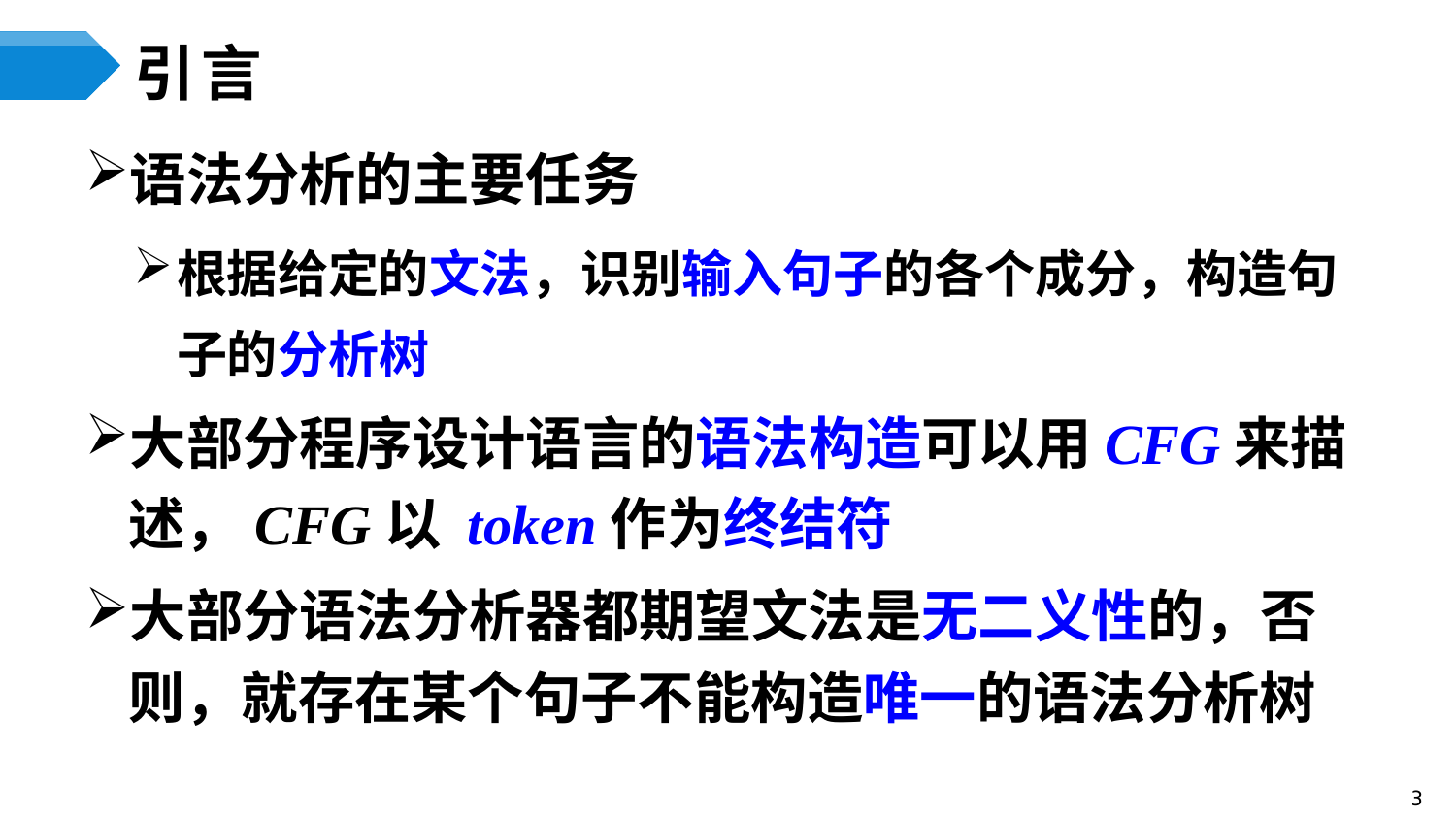

# 引言
语法分析的主要任务
根据给定的文法，识别输入句子的各个成分，构造句子的分析树
大部分程序设计语言的语法构造可以用CFG来描述，CFG以 token作为终结符
大部分语法分析器都期望文法是无二义性的，否则，就存在某个句子不能构造唯一的语法分析树
3